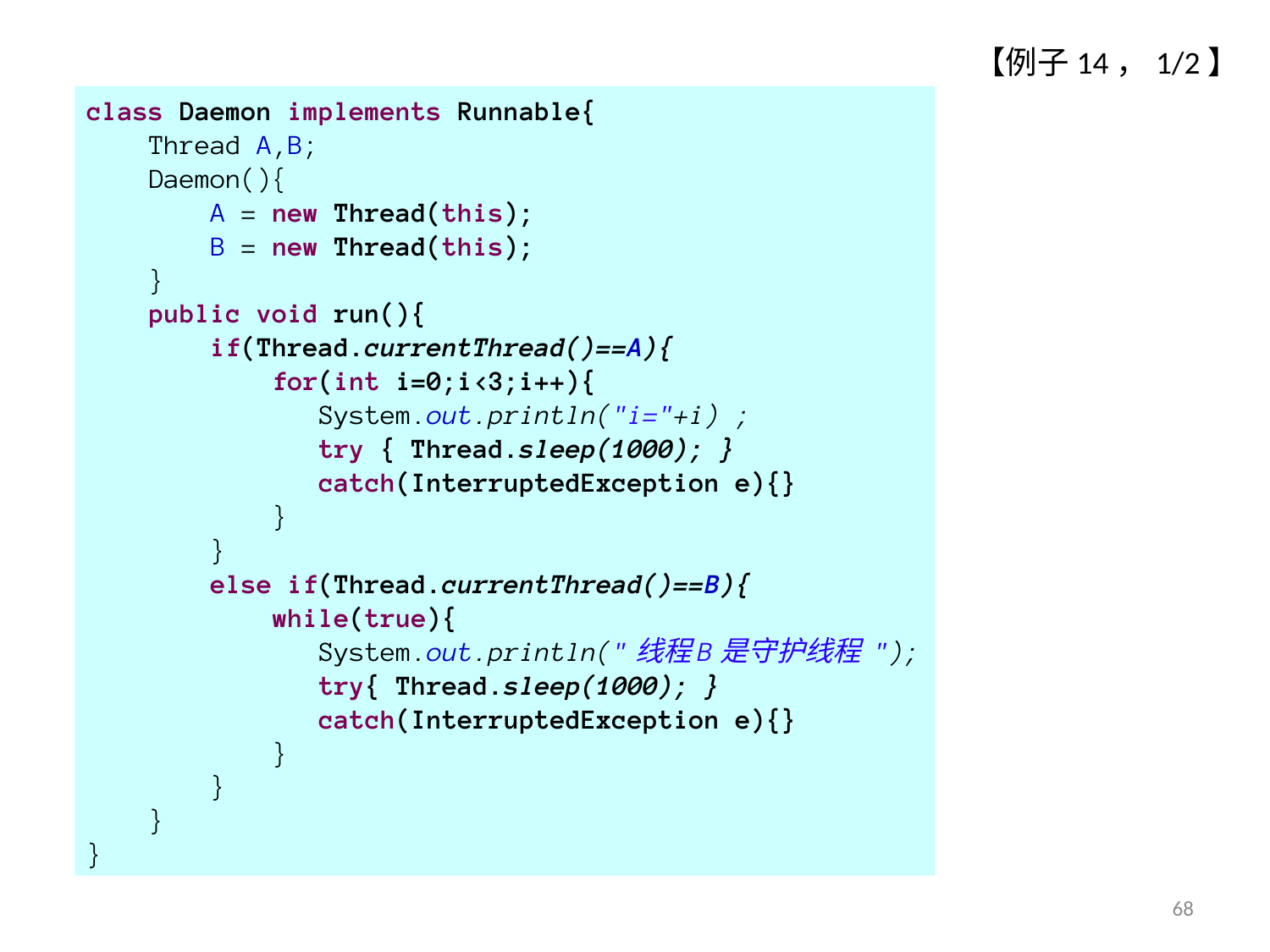

【例子14，1/2】
# 8.11 守护线程
class Daemon implements Runnable{
    Thread A,B;
    Daemon(){
        A = new Thread(this);
        B = new Thread(this);
    }
    public void run(){
        if(Thread.currentThread()==A){
            for(int i=0;i<3;i++){
               System.out.println("i="+i) ;
               try { Thread.sleep(1000); }
               catch(InterruptedException e){}
            }
        }
        else if(Thread.currentThread()==B){
            while(true){
               System.out.println("线程B是守护线程 ");
               try{ Thread.sleep(1000); }
               catch(InterruptedException e){}
            }
        }
    }
}
68